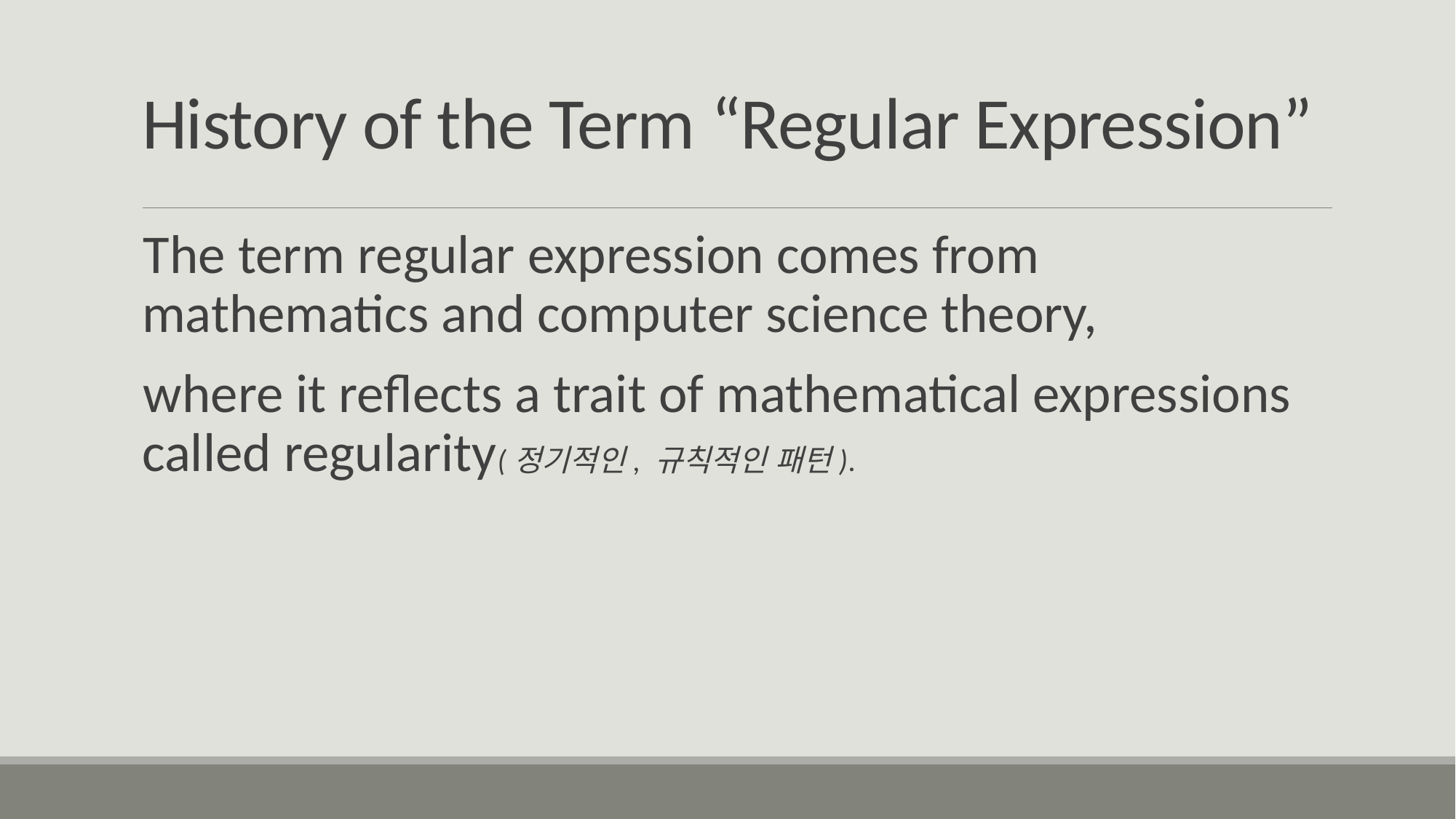

# History of the Term “Regular Expression”
The term regular expression comes from mathematics and computer science theory,
where it reflects a trait of mathematical expressions called regularity(정기적인, 규칙적인 패턴).